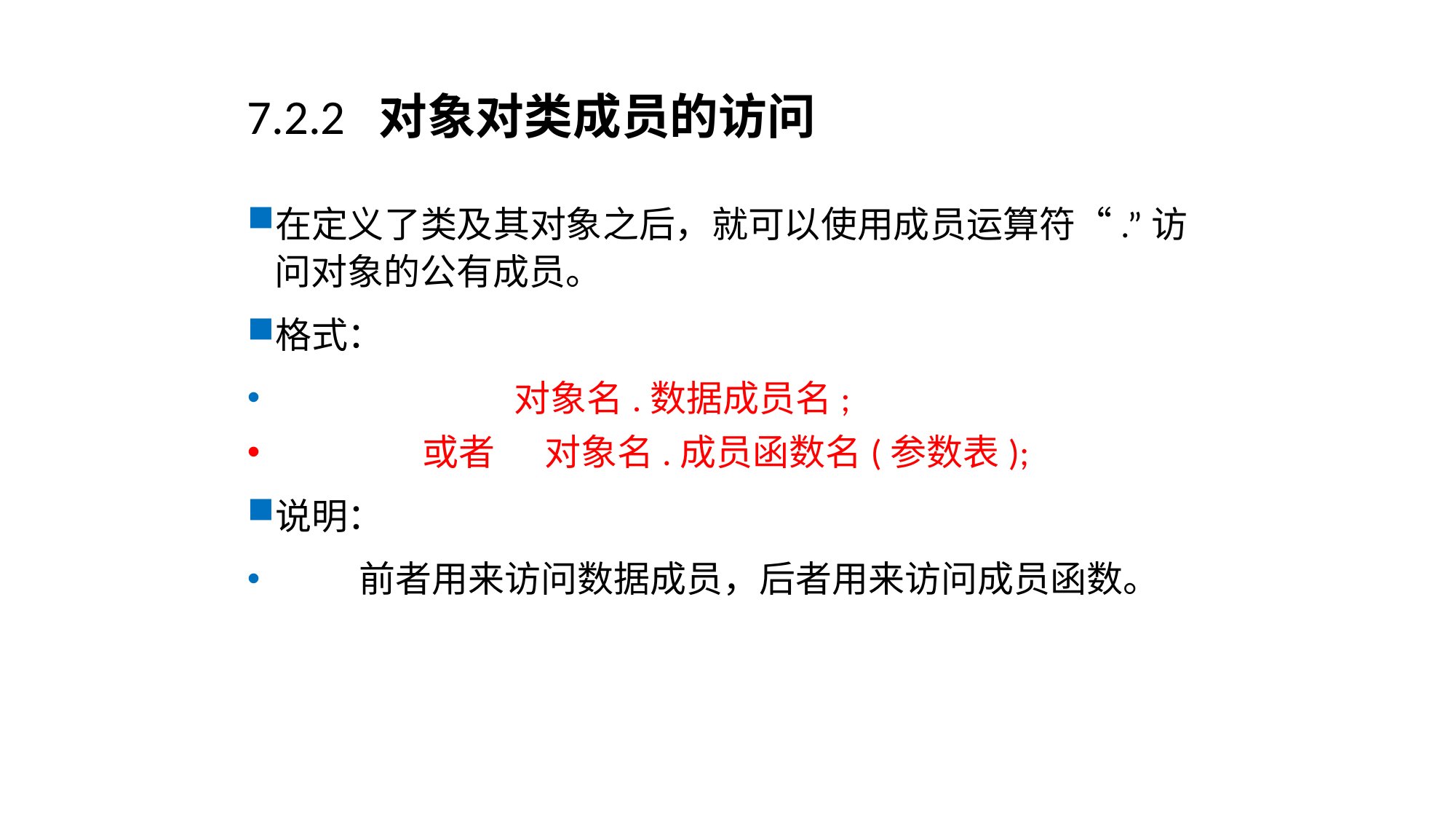

# 7.2.2  对象对类成员的访问
在定义了类及其对象之后，就可以使用成员运算符“.”访问对象的公有成员。
格式：
                              对象名.数据成员名;
                 或者      对象名.成员函数名(参数表);
说明：
           前者用来访问数据成员，后者用来访问成员函数。